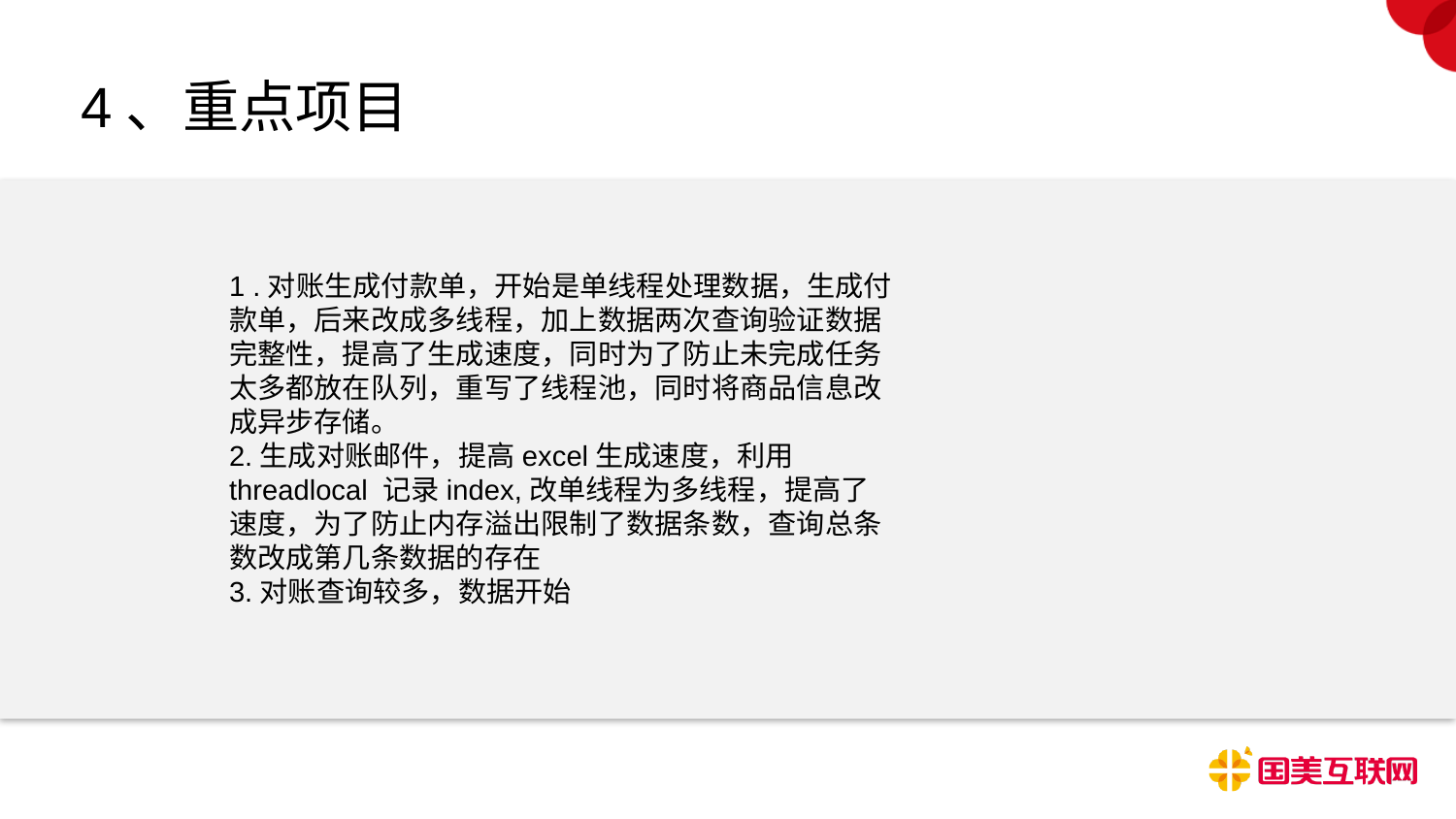

# 4、重点项目

1 .对账生成付款单，开始是单线程处理数据，生成付款单，后来改成多线程，加上数据两次查询验证数据完整性，提高了生成速度，同时为了防止未完成任务太多都放在队列，重写了线程池，同时将商品信息改成异步存储。
2.生成对账邮件，提高excel生成速度，利用threadlocal 记录index,改单线程为多线程，提高了速度，为了防止内存溢出限制了数据条数，查询总条数改成第几条数据的存在
3.对账查询较多，数据开始